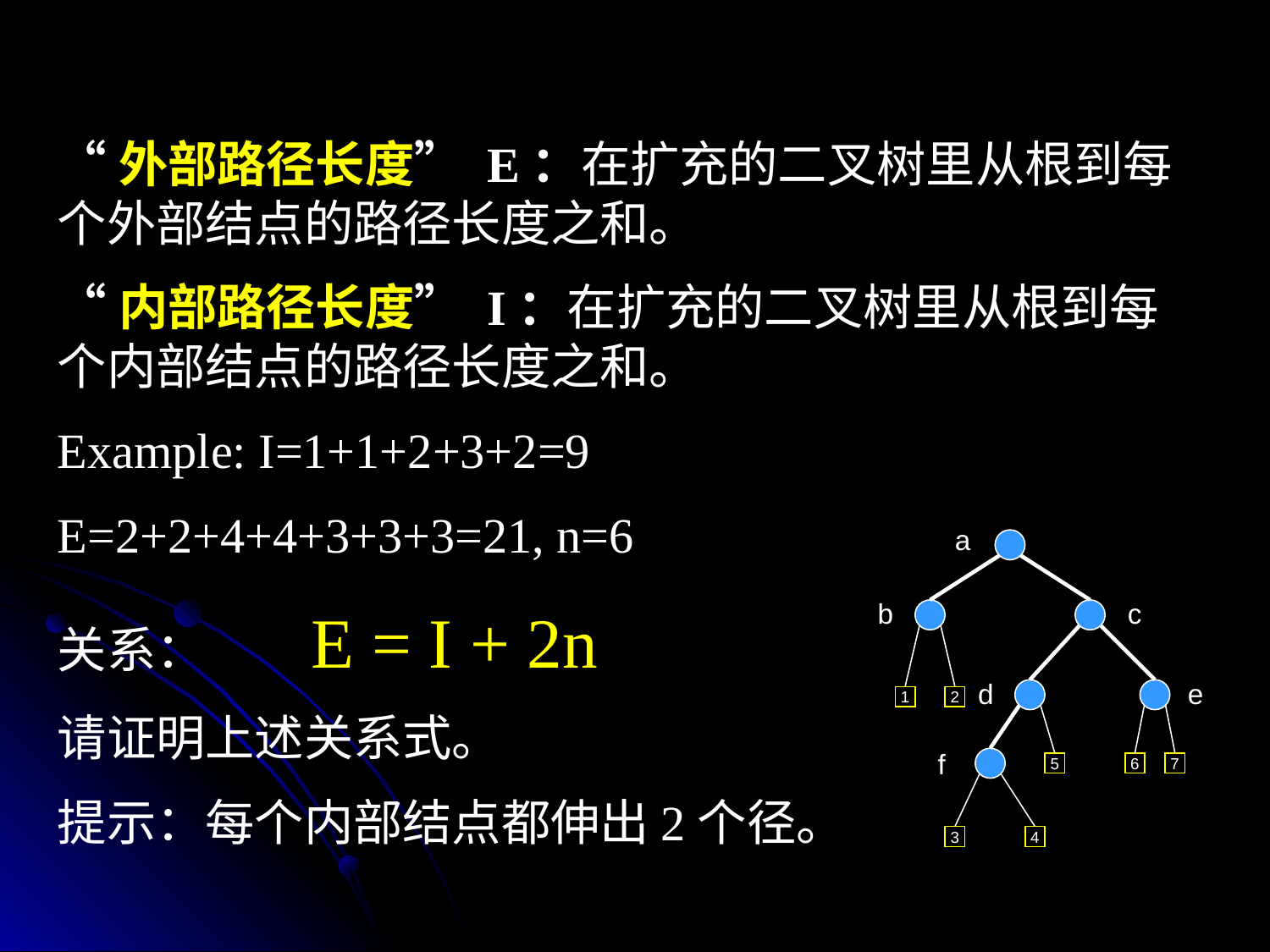

“外部路径长度” E：在扩充的二叉树里从根到每个外部结点的路径长度之和。
“内部路径长度” I：在扩充的二叉树里从根到每个内部结点的路径长度之和。
Example: I=1+1+2+3+2=9
E=2+2+4+4+3+3+3=21, n=6
关系：	E = I + 2n
请证明上述关系式。
提示：每个内部结点都伸出2个径。
a

b
c

d
e

1
2
f

5
6
7
3
4